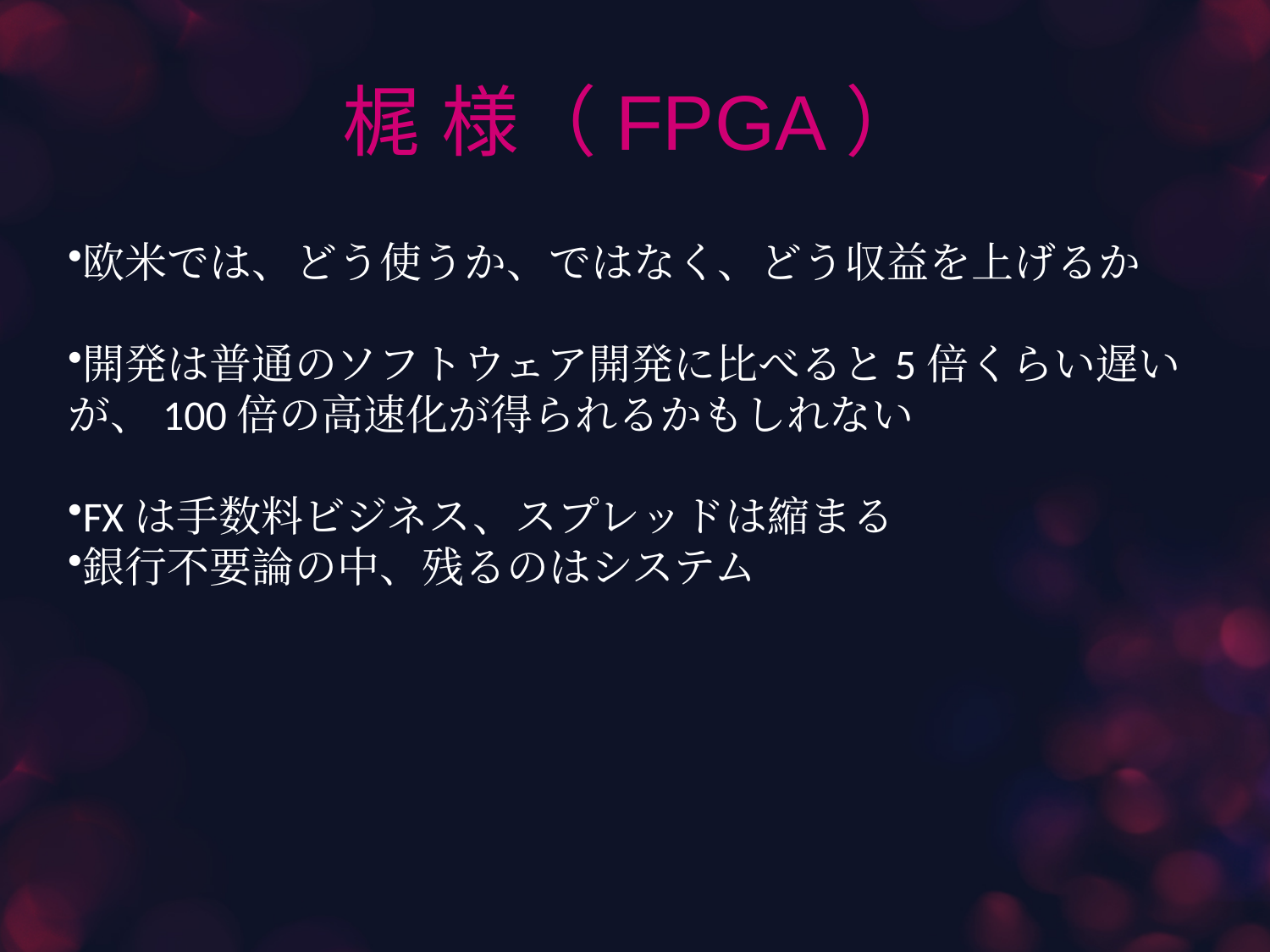

# 梶 様（FPGA）
欧米では、どう使うか、ではなく、どう収益を上げるか
開発は普通のソフトウェア開発に比べると5倍くらい遅いが、100倍の高速化が得られるかもしれない
FXは手数料ビジネス、スプレッドは縮まる
銀行不要論の中、残るのはシステム